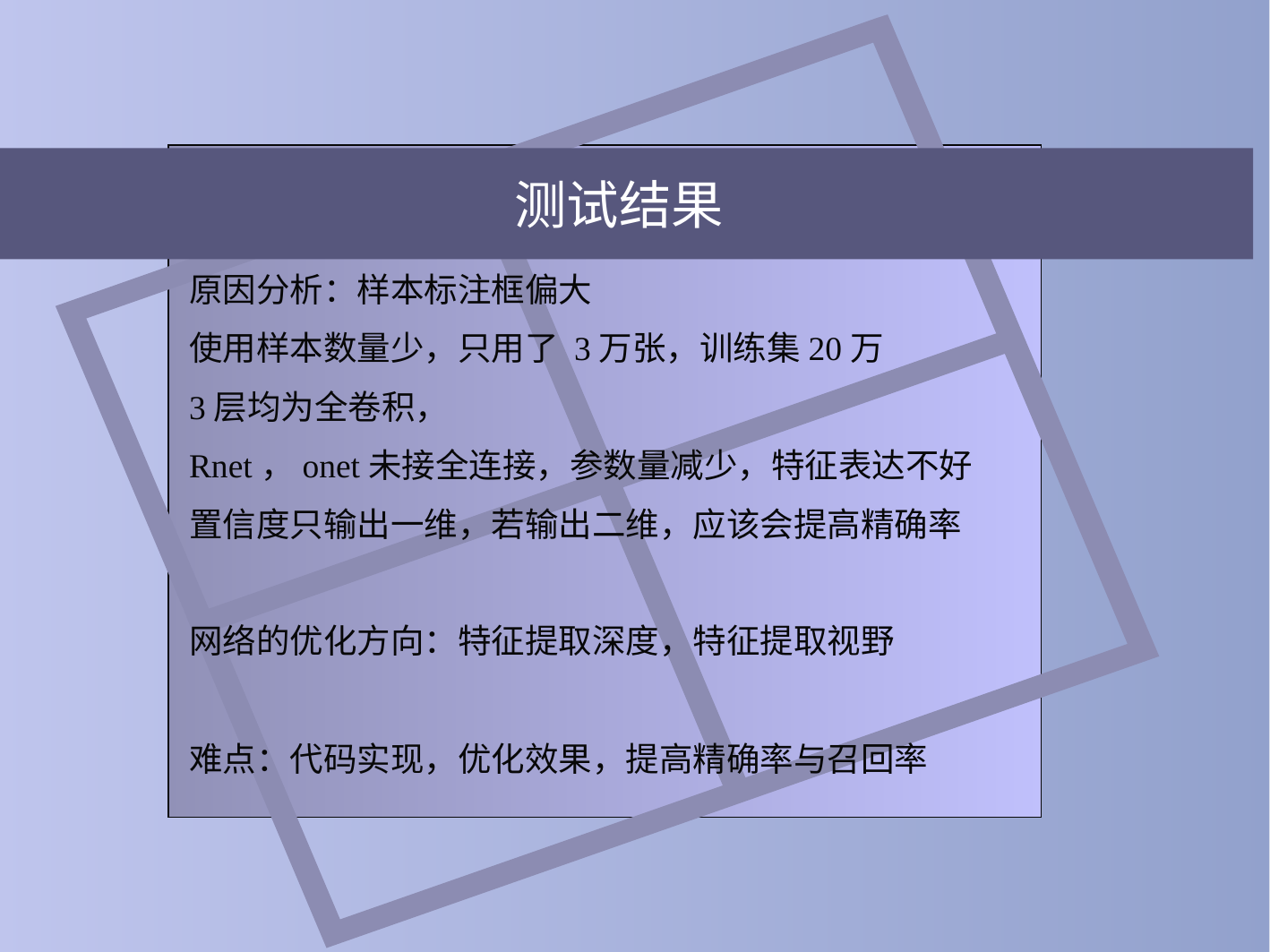

# 测试结果
原因分析：样本标注框偏大
使用样本数量少，只用了 3万张，训练集20万
3层均为全卷积，
Rnet，onet未接全连接，参数量减少，特征表达不好
置信度只输出一维，若输出二维，应该会提高精确率

网络的优化方向：特征提取深度，特征提取视野

难点：代码实现，优化效果，提高精确率与召回率